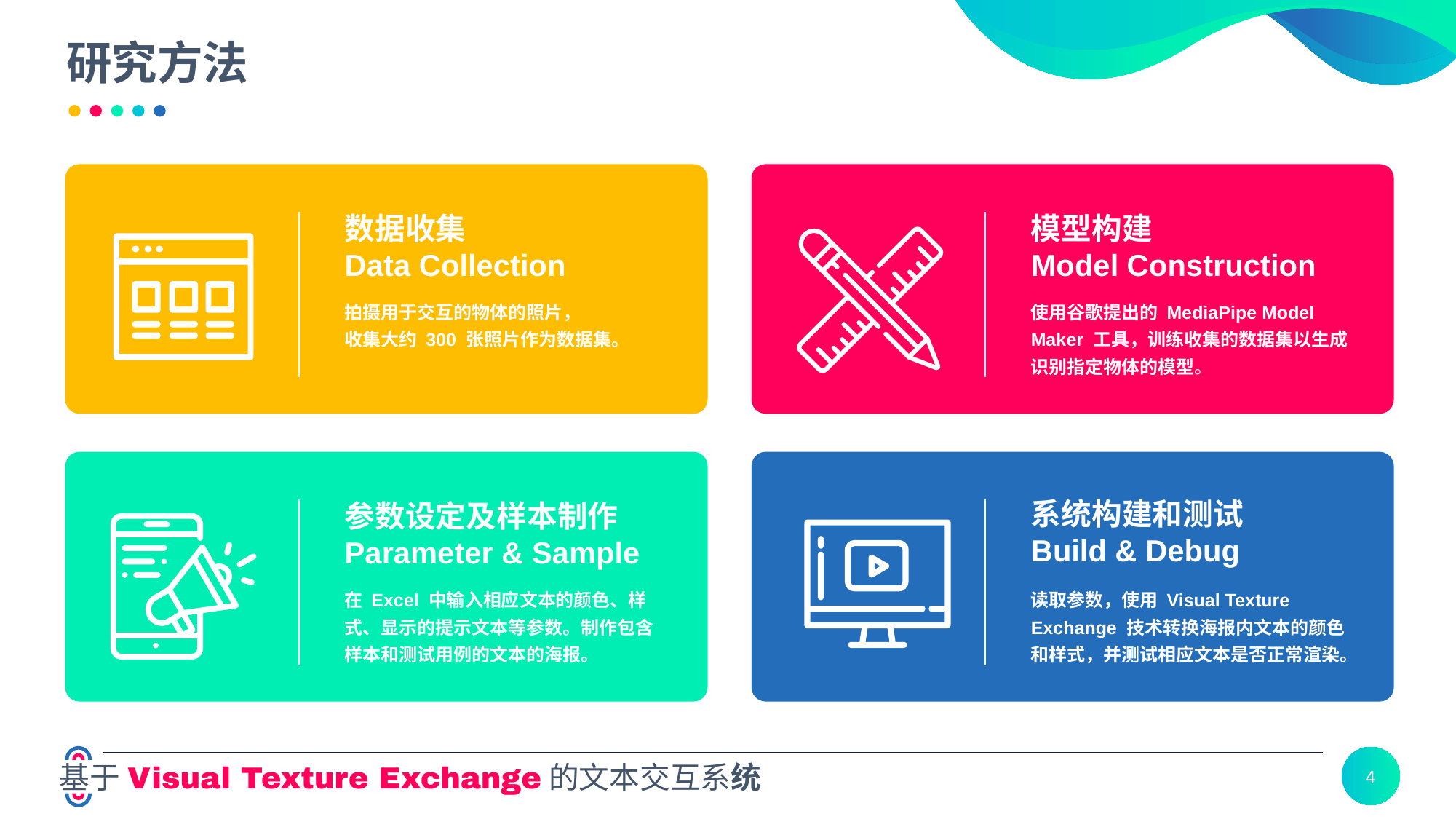

# 研究方法

数据收集
Data Collection
模型构建
Model Construction

拍摄用于交互的物体的照片，
收集大约 300 张照片作为数据集。
使用谷歌提出的 MediaPipe Model Maker 工具，训练收集的数据集以生成识别指定物体的模型。

系统构建和测试
Build & Debug
参数设定及样本制作
Parameter & Sample

在 Excel 中输入相应文本的颜色、样式、显示的提示文本等参数。制作包含样本和测试用例的文本的海报。
读取参数，使用 Visual Texture Exchange 技术转换海报内文本的颜色和样式，并测试相应文本是否正常渲染。
4